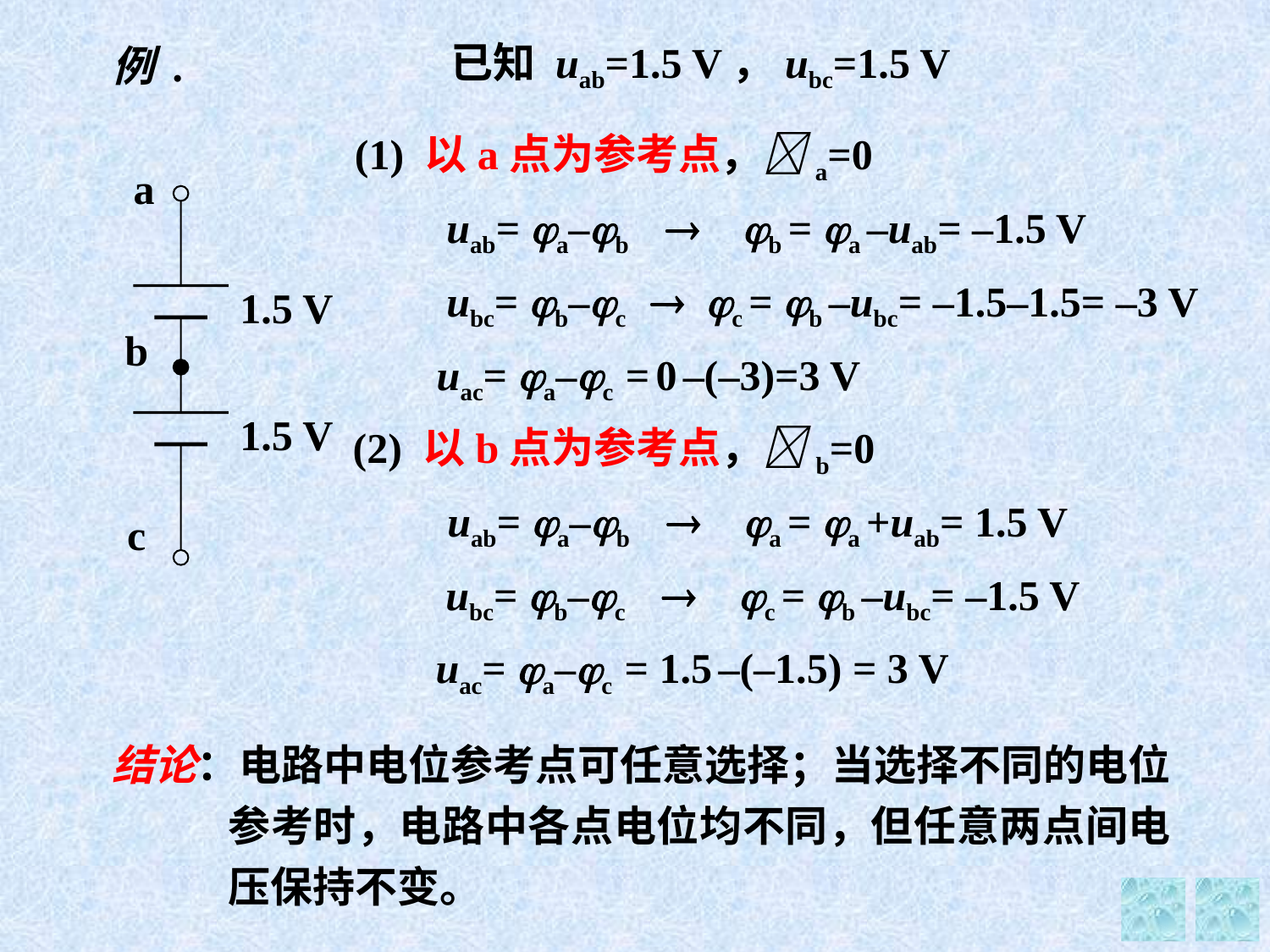

已知 uab=1.5 V，ubc=1.5 V
例 .
(1) 以a点为参考点，ϕa=0
a

b

c

uab= ϕa–ϕb      →    ϕb = ϕa –uab= –1.5 V
ubc= ϕb–ϕc    →  ϕc = ϕb –ubc= –1.5–1.5= –3 V
1.5 V
uac= ϕa–ϕc  = 0 –(–3)=3 V
1.5 V
(2) 以b点为参考点，ϕb=0
uab= ϕa–ϕb      →    ϕa = ϕa +uab= 1.5 V
ubc= ϕb–ϕc      →    ϕc = ϕb –ubc= –1.5 V
uac= ϕa–ϕc  = 1.5 –(–1.5) = 3 V
结论：电路中电位参考点可任意选择；当选择不同的电位参考时，电路中各点电位均不同，但任意两点间电压保持不变。